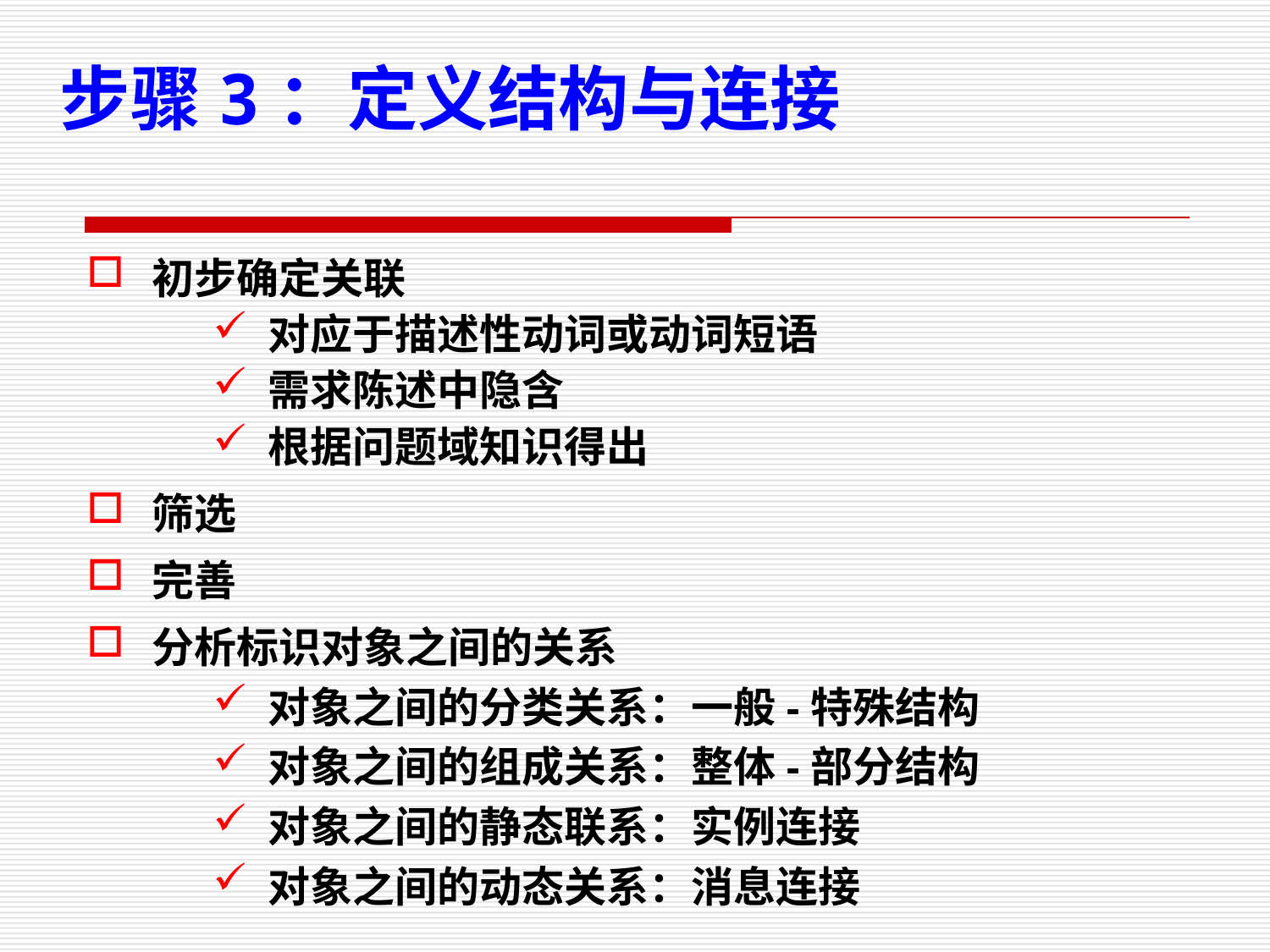

步骤3：定义结构与连接
初步确定关联
对应于描述性动词或动词短语
需求陈述中隐含
根据问题域知识得出
筛选
完善
分析标识对象之间的关系
对象之间的分类关系：一般-特殊结构
对象之间的组成关系：整体-部分结构
对象之间的静态联系：实例连接
对象之间的动态关系：消息连接